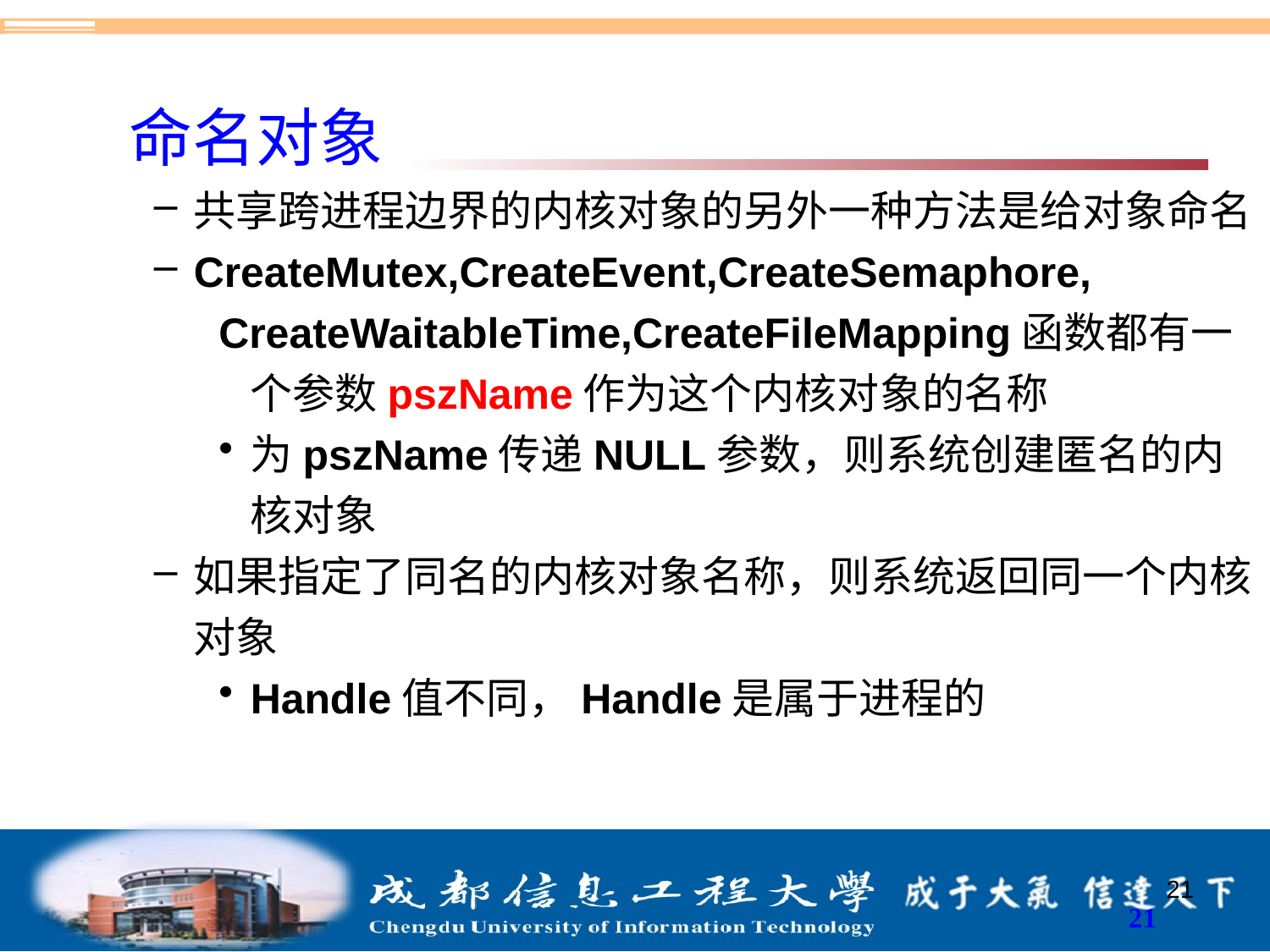

命名对象
共享跨进程边界的内核对象的另外一种方法是给对象命名
CreateMutex,CreateEvent,CreateSemaphore,
CreateWaitableTime,CreateFileMapping函数都有一个参数pszName作为这个内核对象的名称
为pszName传递NULL参数，则系统创建匿名的内核对象
如果指定了同名的内核对象名称，则系统返回同一个内核对象
Handle值不同，Handle是属于进程的